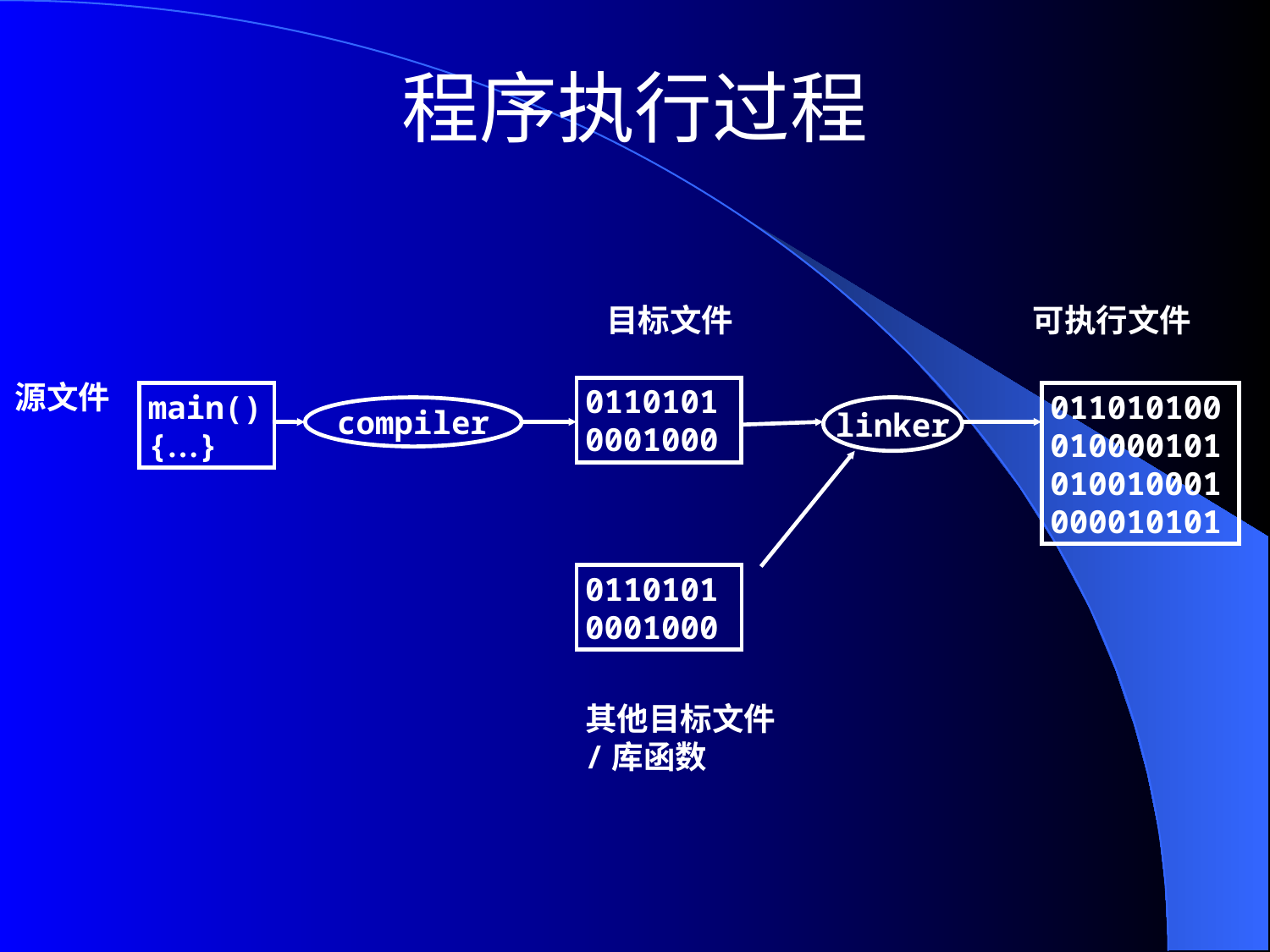

# 程序执行过程
目标文件
可执行文件
源文件
01101010001000
main()
{…}
011010100010000101010010001000010101
compiler
linker

01101010001000
其他目标文件/库函数